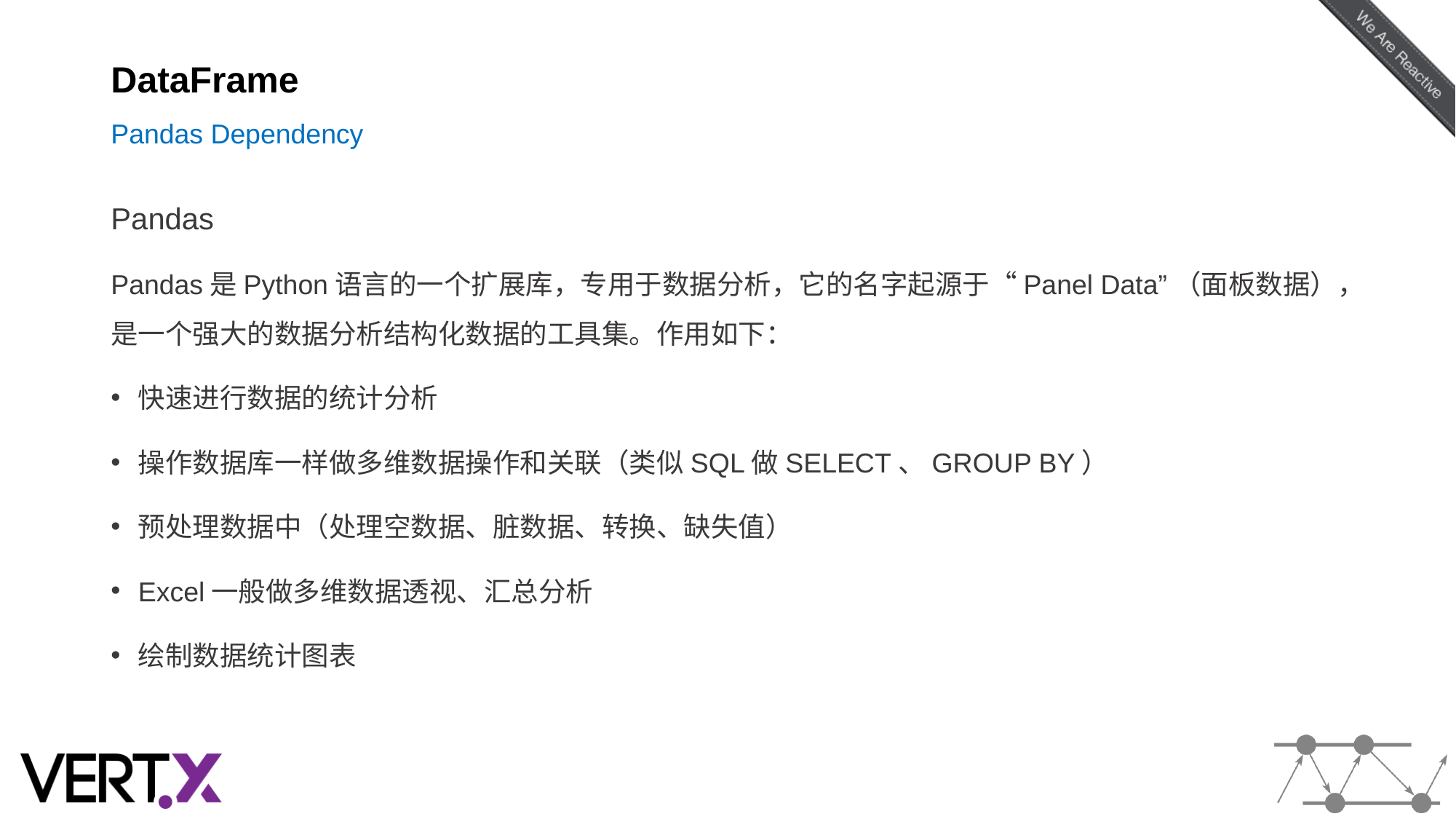

# DataFrame Pandas Dependency
Pandas
Pandas是Python语言的一个扩展库，专用于数据分析，它的名字起源于“Panel Data”（面板数据），是一个强大的数据分析结构化数据的工具集。作用如下：
快速进行数据的统计分析
操作数据库一样做多维数据操作和关联（类似SQL做SELECT、GROUP BY）
预处理数据中（处理空数据、脏数据、转换、缺失值）
Excel一般做多维数据透视、汇总分析
绘制数据统计图表